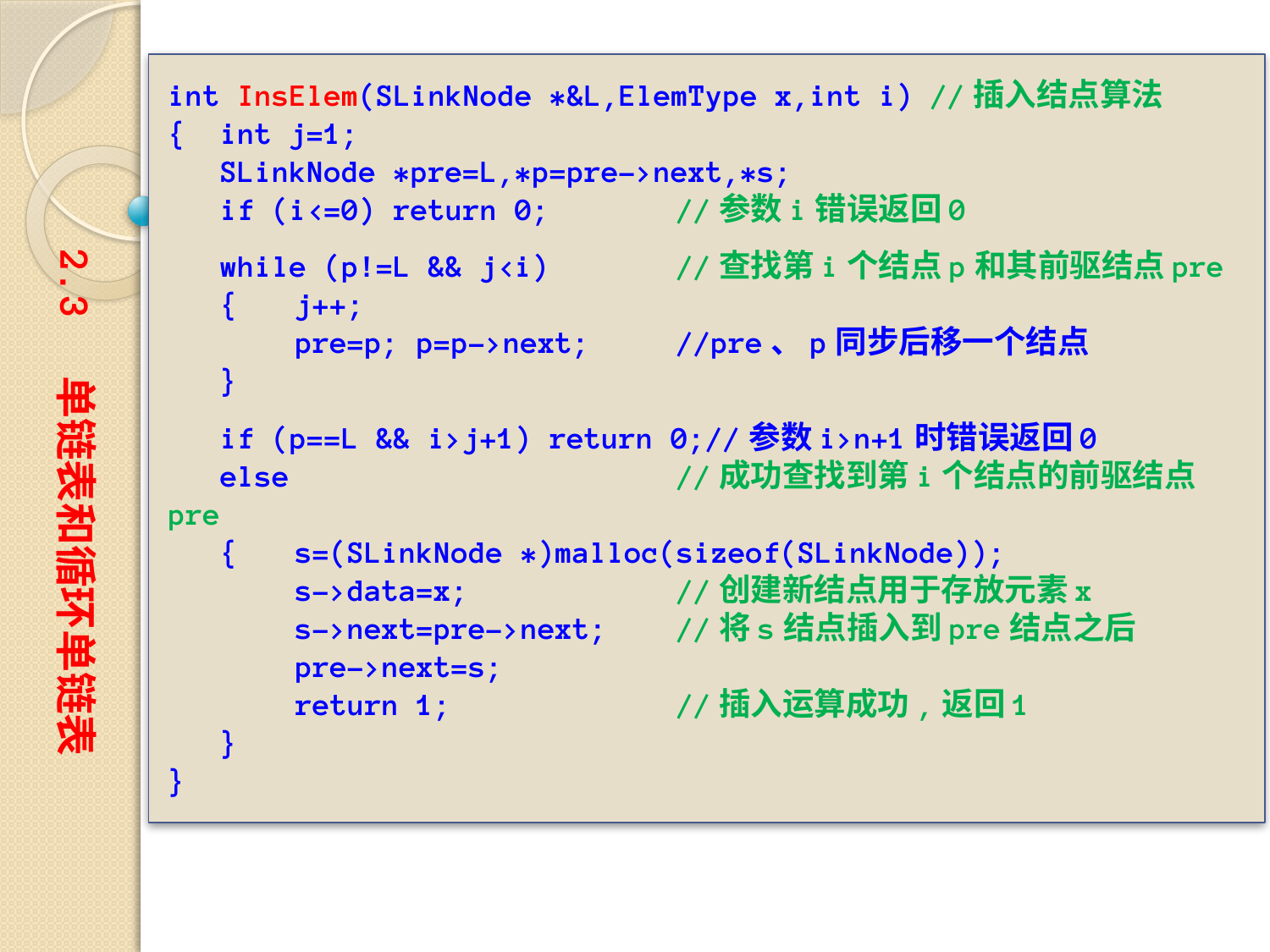

int InsElem(SLinkNode *&L,ElemType x,int i)	//插入结点算法
{  int j=1;
   SLinkNode *pre=L,*p=pre->next,*s;
   if (i<=0) return 0;	//参数i错误返回0
   while (p!=L && j<i)	//查找第i个结点p和其前驱结点pre
   {	j++;
	pre=p; p=p->next;	//pre、p同步后移一个结点
   }
   if (p==L && i>j+1) return 0;//参数i>n+1时错误返回0
   else				//成功查找到第i个结点的前驱结点pre
   {	s=(SLinkNode *)malloc(sizeof(SLinkNode));
	s->data=x;		//创建新结点用于存放元素x
	s->next=pre->next;	//将s结点插入到pre结点之后
	pre->next=s;
	return 1;		//插入运算成功,返回1
   }
}
2.3  单链表和循环单链表